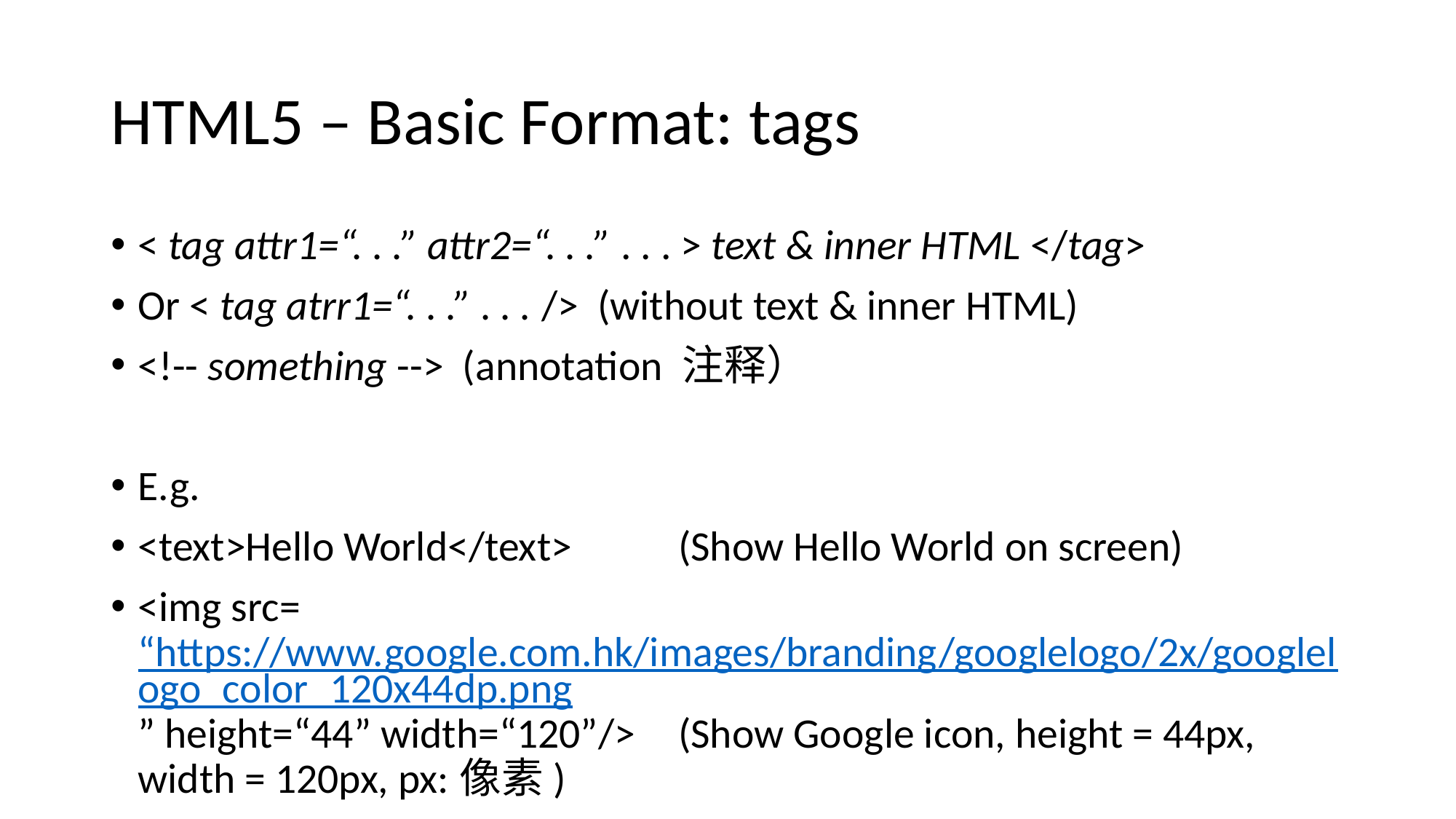

# HTML5 – Basic Format: tags
< tag attr1=“. . .” attr2=“. . .” . . . > text & inner HTML </tag>
Or < tag atrr1=“. . .” . . . />  (without text & inner HTML)
<!-- something -->  (annotation 注释）

E.g.
<text>Hello World</text>	(Show Hello World on screen)
<img src=“https://www.google.com.hk/images/branding/googlelogo/2x/googlelogo_color_120x44dp.png” height=“44” width=“120”/>	(Show Google icon, height = 44px, width = 120px, px:像素)